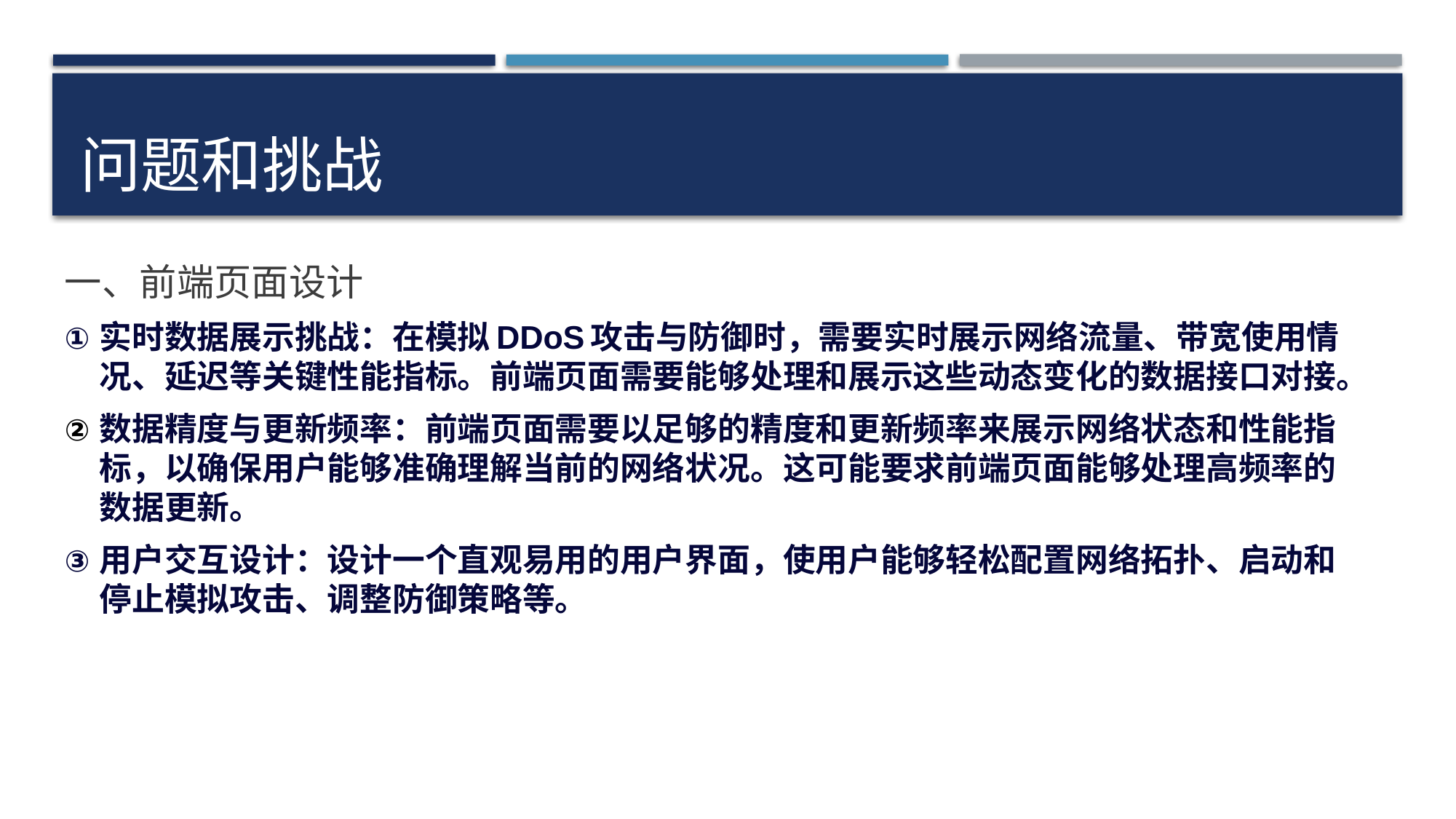

# 问题和挑战
一、前端页面设计
实时数据展示挑战：在模拟DDoS攻击与防御时，需要实时展示网络流量、带宽使用情况、延迟等关键性能指标。前端页面需要能够处理和展示这些动态变化的数据接口对接。
数据精度与更新频率：前端页面需要以足够的精度和更新频率来展示网络状态和性能指标，以确保用户能够准确理解当前的网络状况。这可能要求前端页面能够处理高频率的数据更新。
用户交互设计：设计一个直观易用的用户界面，使用户能够轻松配置网络拓扑、启动和停止模拟攻击、调整防御策略等。